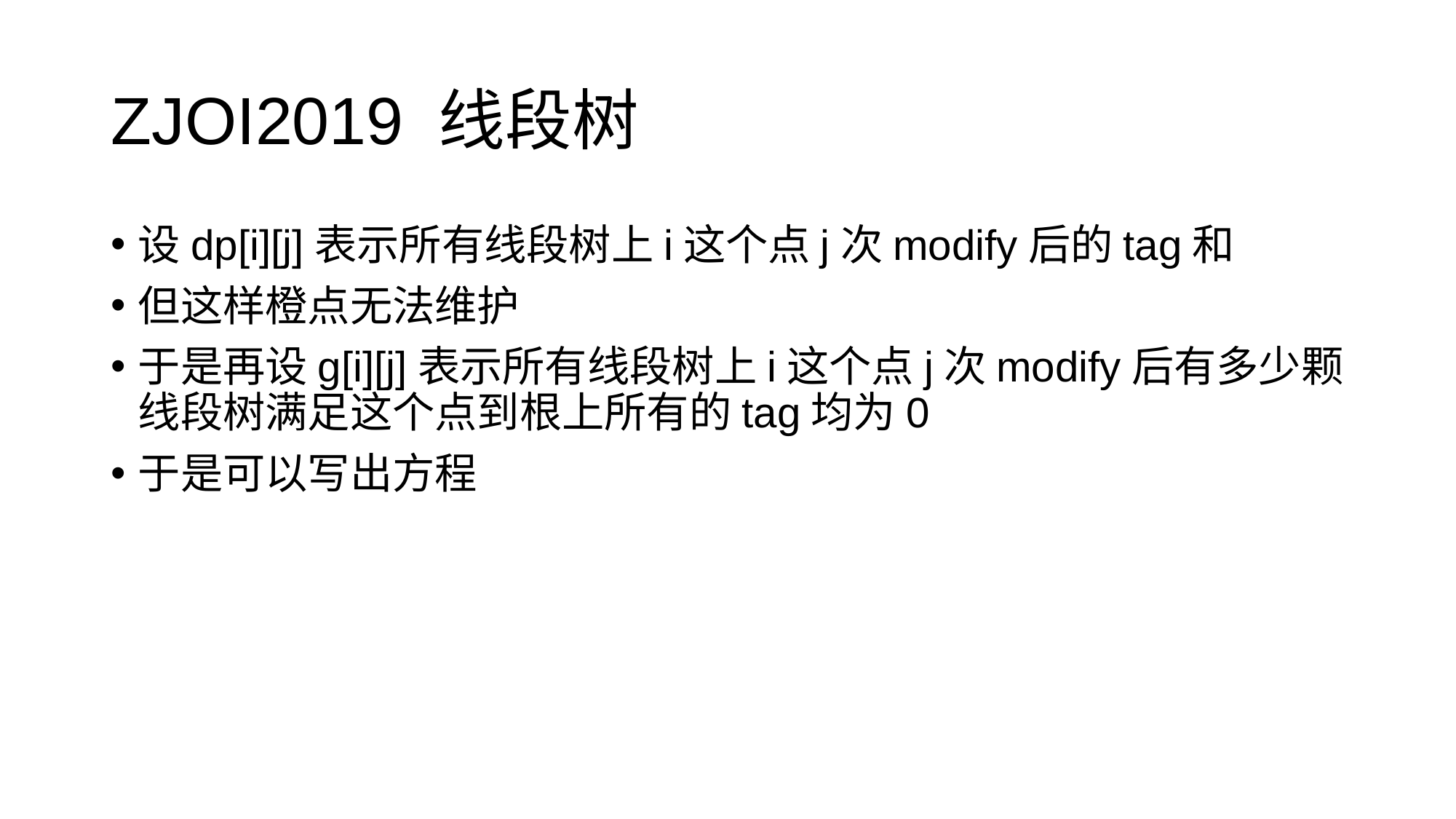

# ZJOI2019 线段树
设dp[i][j]表示所有线段树上i这个点j次modify后的tag和
但这样橙点无法维护
于是再设g[i][j]表示所有线段树上i这个点j次modify后有多少颗线段树满足这个点到根上所有的tag均为0
于是可以写出方程